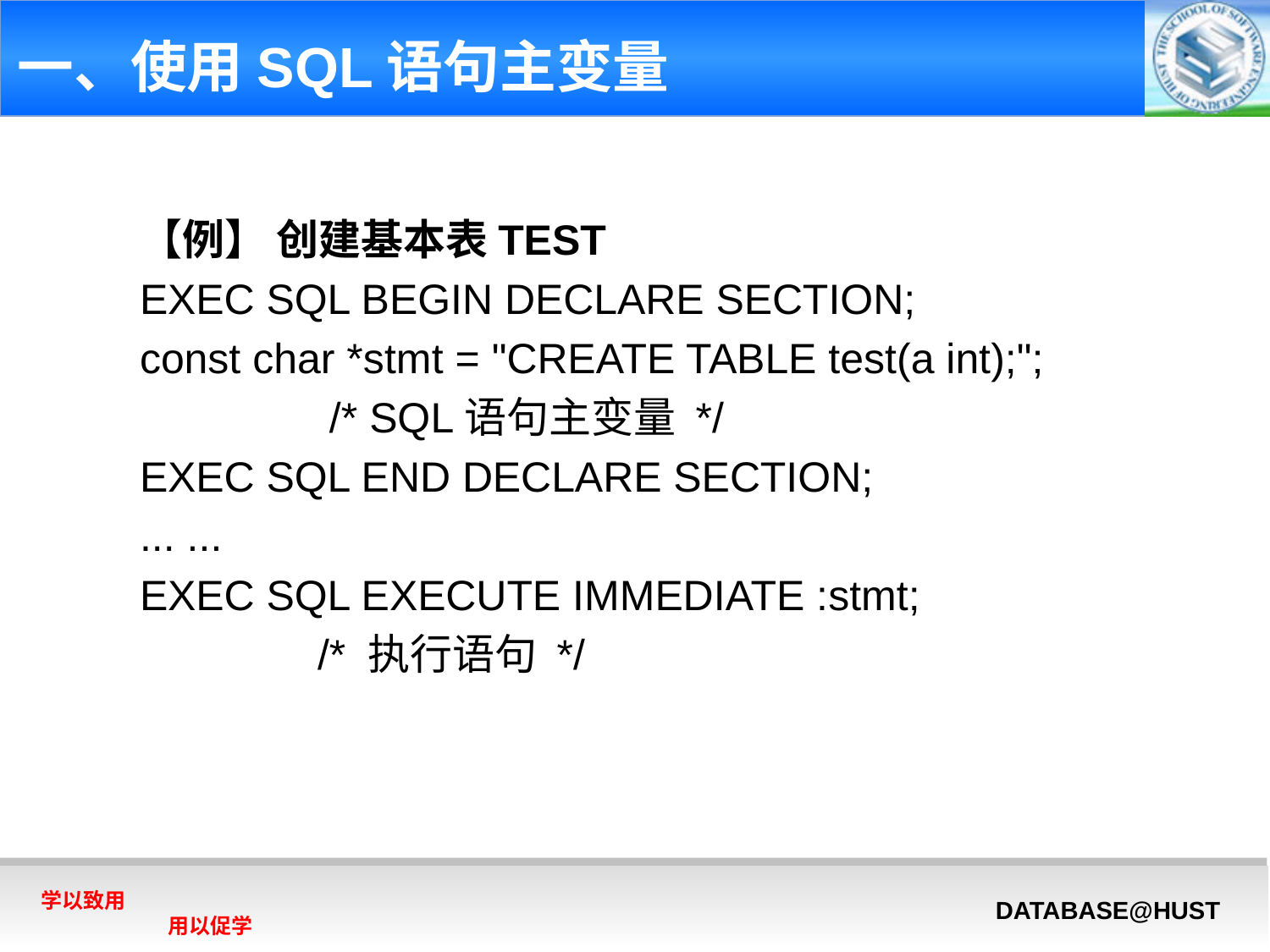

# 一、使用SQL语句主变量
【例】 创建基本表TEST
EXEC SQL BEGIN DECLARE SECTION;
const char *stmt = "CREATE TABLE test(a int);";
                /* SQL语句主变量 */
EXEC SQL END DECLARE SECTION;
... ...
EXEC SQL EXECUTE IMMEDIATE :stmt;
               /* 执行语句 */